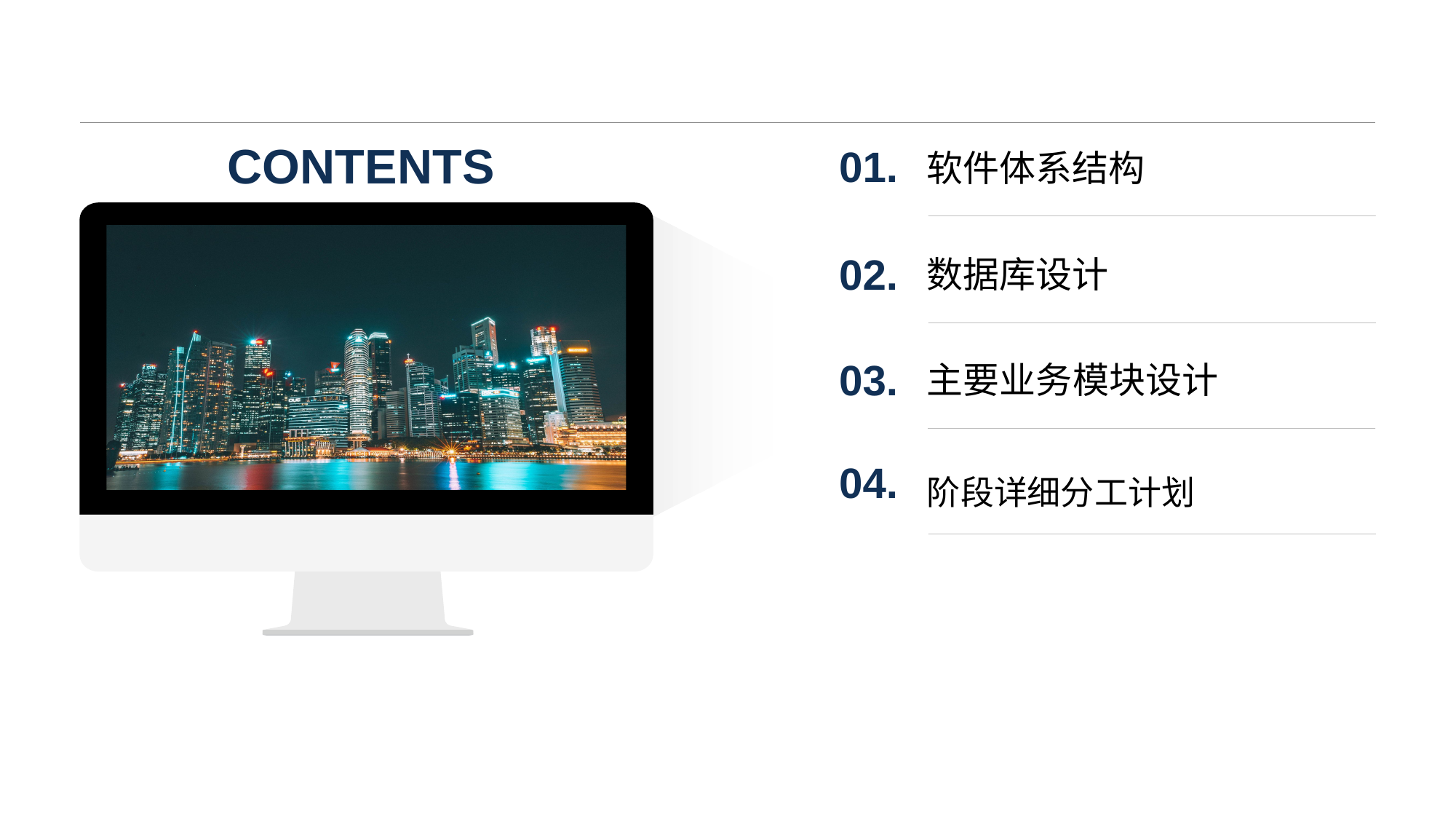

CONTENTS
01.
软件体系结构

数据库设计
02.
主要业务模块设计
03.
阶段详细分工计划
04.
2